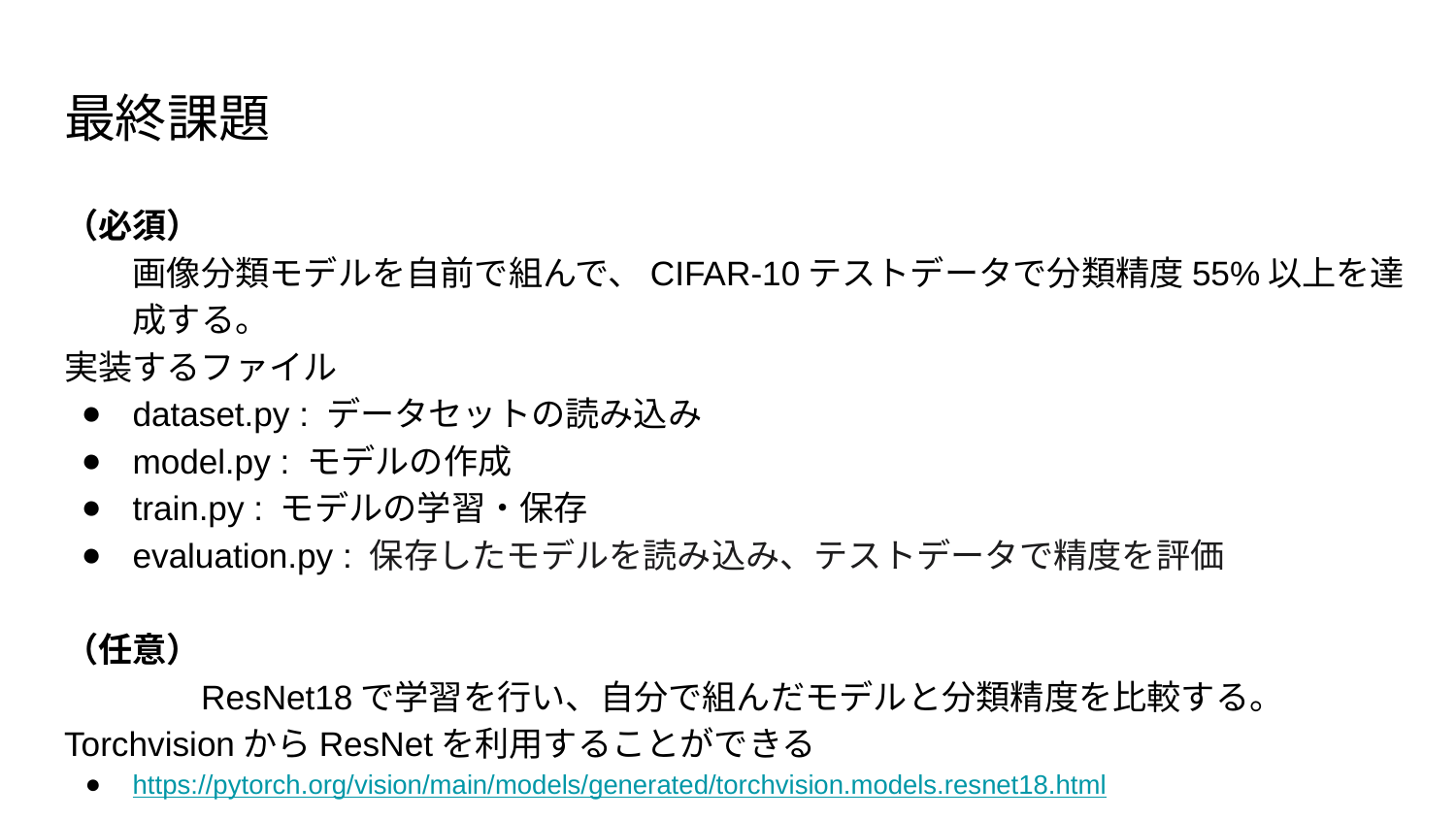

# 最終課題
（必須）
画像分類モデルを自前で組んで、CIFAR-10テストデータで分類精度55%以上を達成する。
実装するファイル
dataset.py : データセットの読み込み
model.py : モデルの作成
train.py : モデルの学習・保存
evaluation.py : 保存したモデルを読み込み、テストデータで精度を評価

（任意）
	ResNet18で学習を行い、自分で組んだモデルと分類精度を比較する。
TorchvisionからResNetを利用することができる
https://pytorch.org/vision/main/models/generated/torchvision.models.resnet18.html